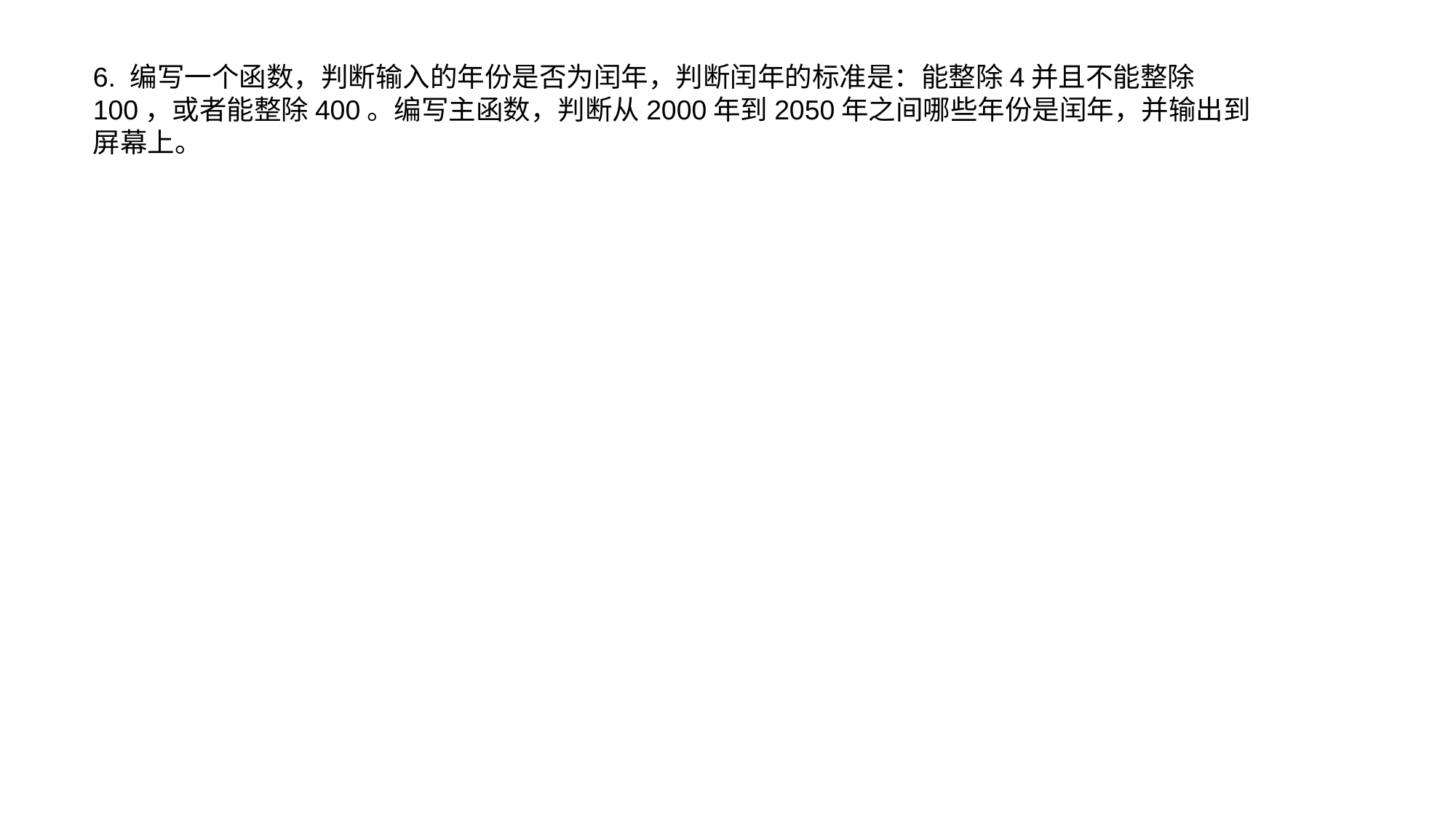

6. 编写一个函数，判断输入的年份是否为闰年，判断闰年的标准是：能整除4并且不能整除100，或者能整除400。编写主函数，判断从2000年到2050年之间哪些年份是闰年，并输出到屏幕上。